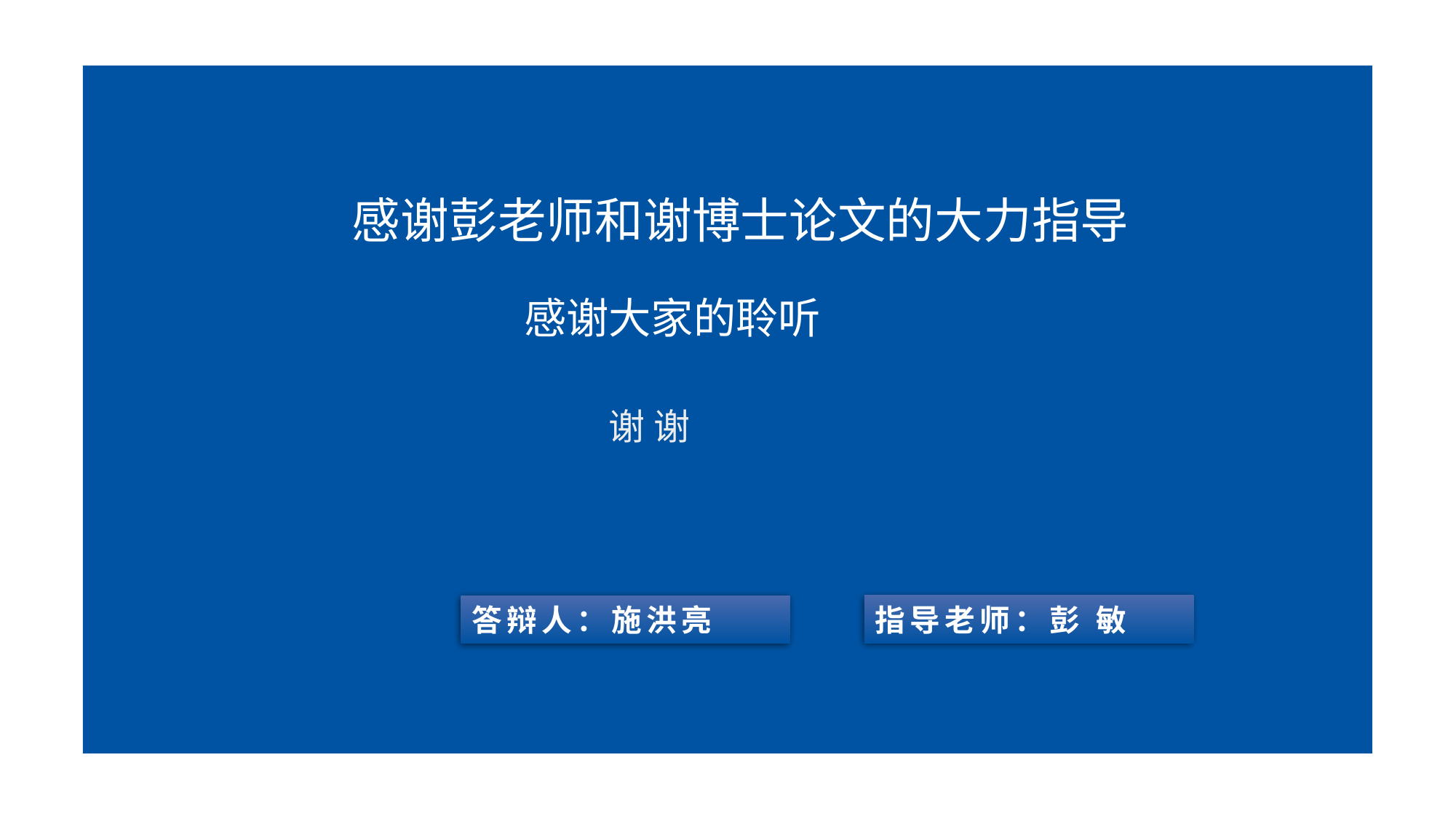

感谢彭老师和谢博士论文的大力指导
感谢大家的聆听
谢 谢
指导老师：彭 敏
答辩人：施洪亮